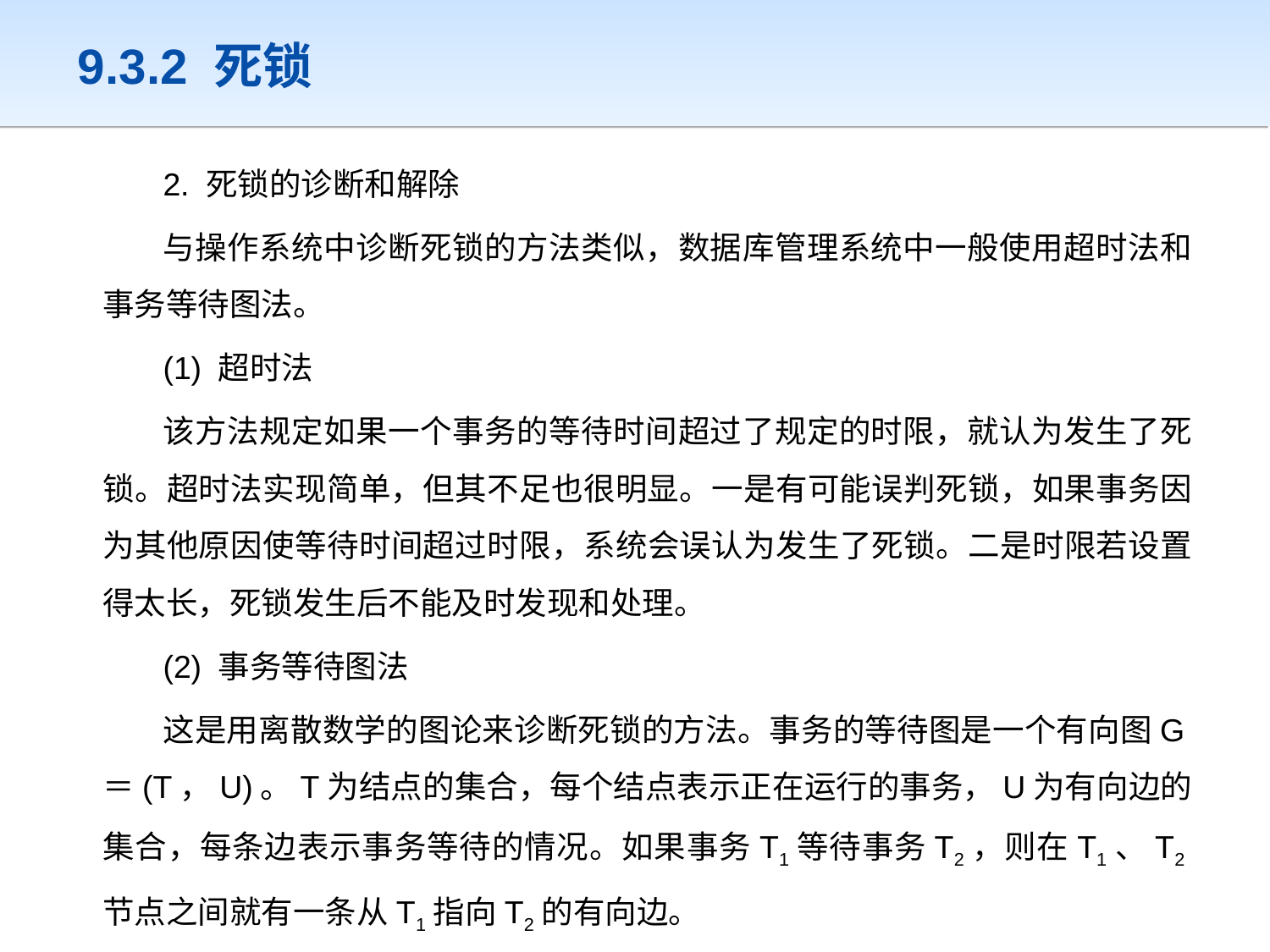

# 9.3.2 死锁
2. 死锁的诊断和解除
与操作系统中诊断死锁的方法类似，数据库管理系统中一般使用超时法和事务等待图法。
(1) 超时法
该方法规定如果一个事务的等待时间超过了规定的时限，就认为发生了死锁。超时法实现简单，但其不足也很明显。一是有可能误判死锁，如果事务因为其他原因使等待时间超过时限，系统会误认为发生了死锁。二是时限若设置得太长，死锁发生后不能及时发现和处理。
(2) 事务等待图法
这是用离散数学的图论来诊断死锁的方法。事务的等待图是一个有向图G＝(T，U)。T为结点的集合，每个结点表示正在运行的事务，U为有向边的集合，每条边表示事务等待的情况。如果事务T1等待事务T2，则在T1、T2节点之间就有一条从T1指向T2的有向边。